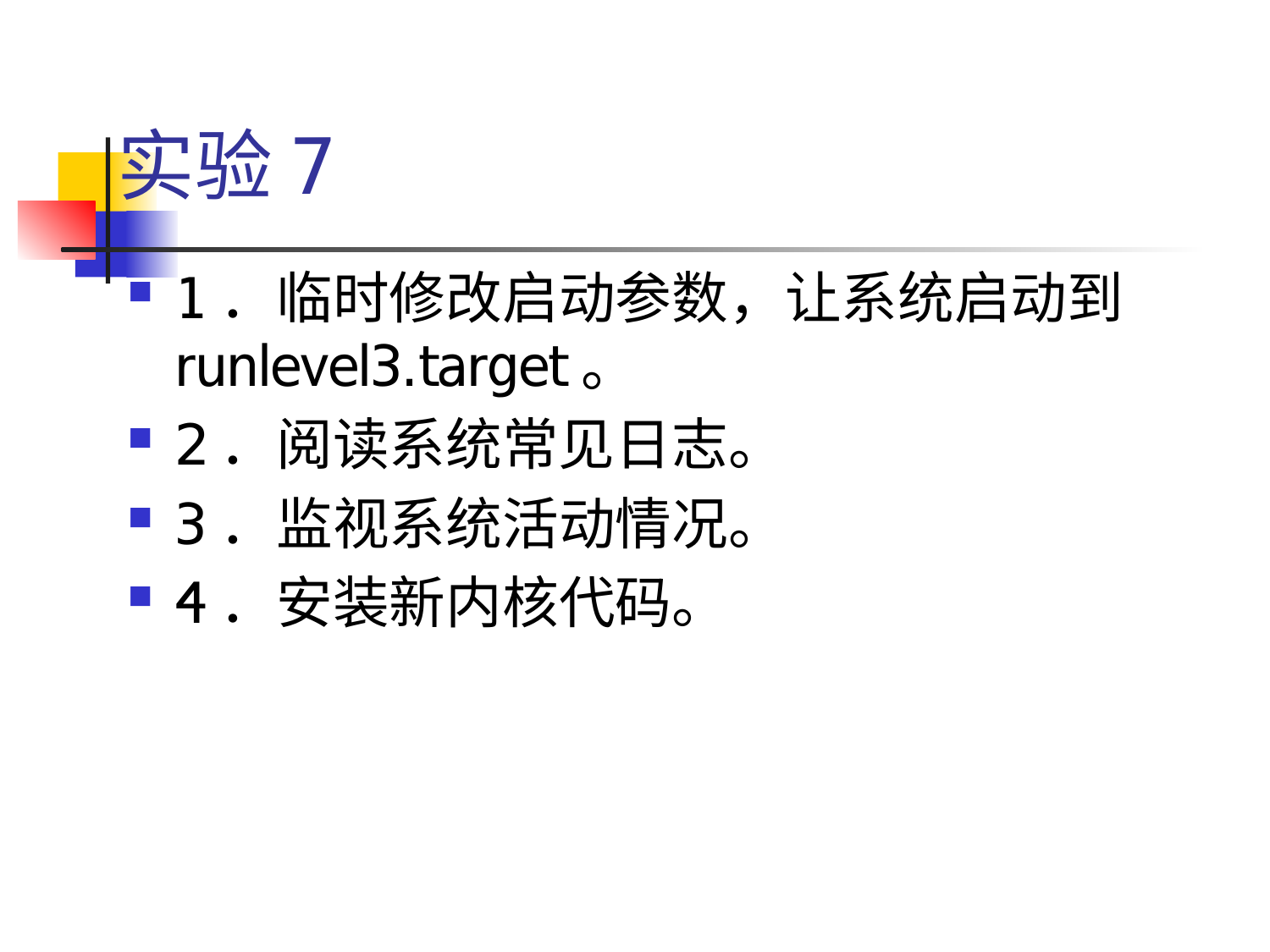

# 实验7
1．临时修改启动参数，让系统启动到runlevel3.target。
2．阅读系统常见日志。
3．监视系统活动情况。
4．安装新内核代码。